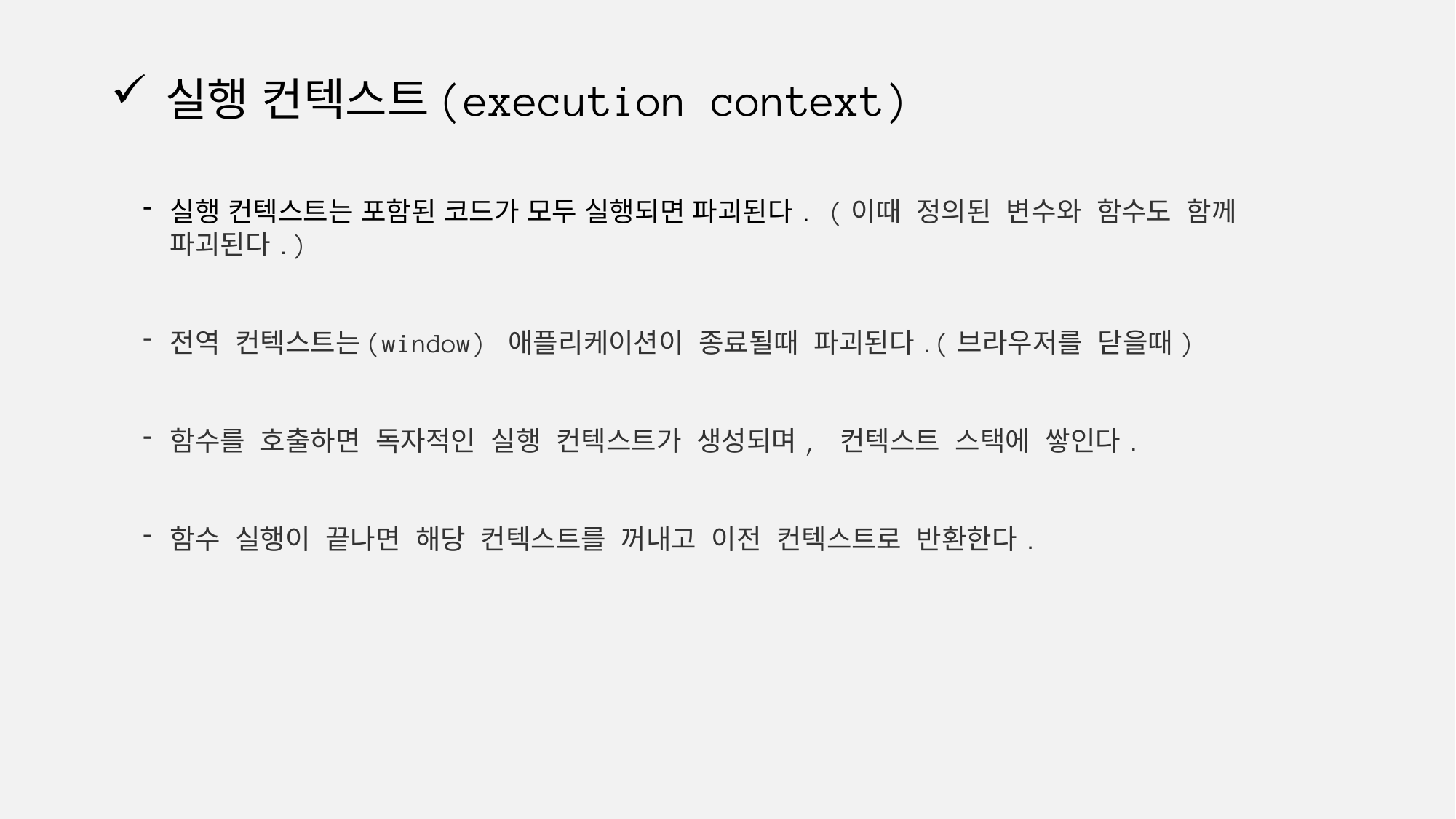

# 실행 컨텍스트(execution context)
실행 컨텍스트는 포함된 코드가 모두 실행되면 파괴된다. (이때 정의된 변수와 함수도 함께 파괴된다.)

전역 컨텍스트는(window) 애플리케이션이 종료될때 파괴된다.(브라우저를 닫을때)

함수를 호출하면 독자적인 실행 컨텍스트가 생성되며, 컨텍스트 스택에 쌓인다.

함수 실행이 끝나면 해당 컨텍스트를 꺼내고 이전 컨텍스트로 반환한다.